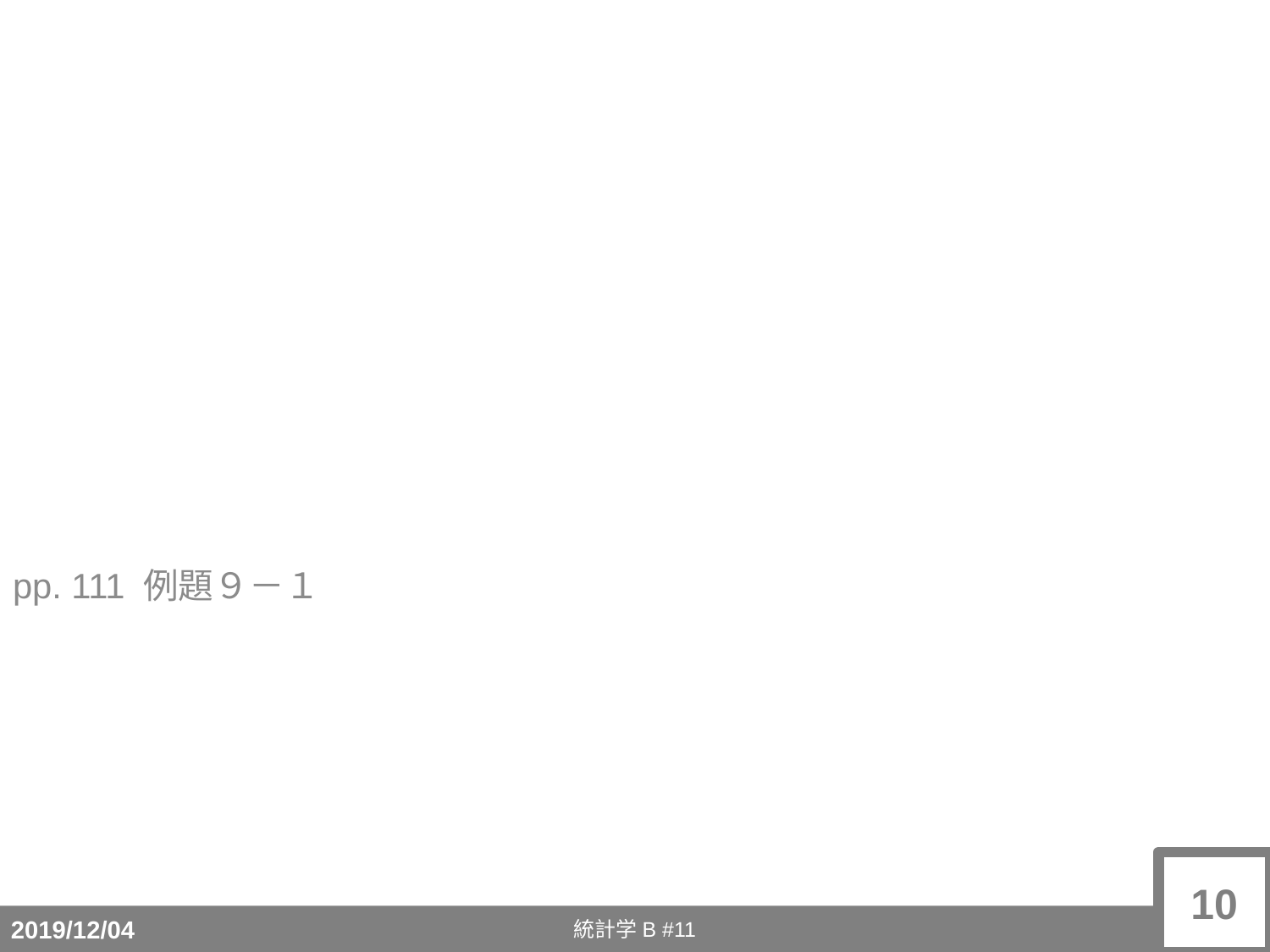

pp. 111 例題９－１
10
統計学B #11
2019/12/04